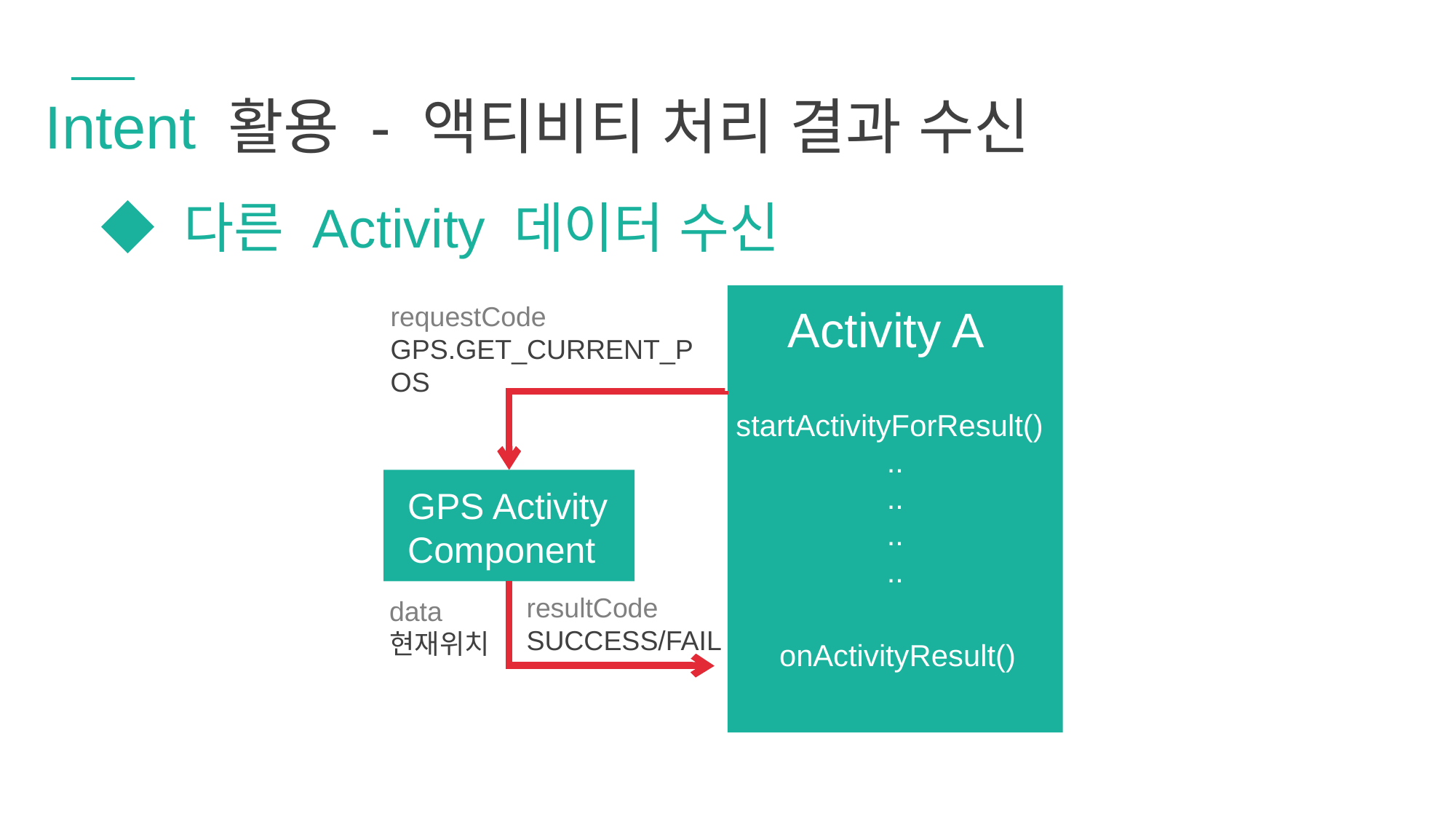

Intent 활용 - 액티비티 처리 결과 수신
◆ 다른 Activity 데이터 수신

requestCode
GPS.GET_CURRENT_POS
Activity A
startActivityForResult()
	     ..
	     ..
	     ..
	     ..

GPS Activity Component
resultCode
SUCCESS/FAIL
data
현재위치
onActivityResult()